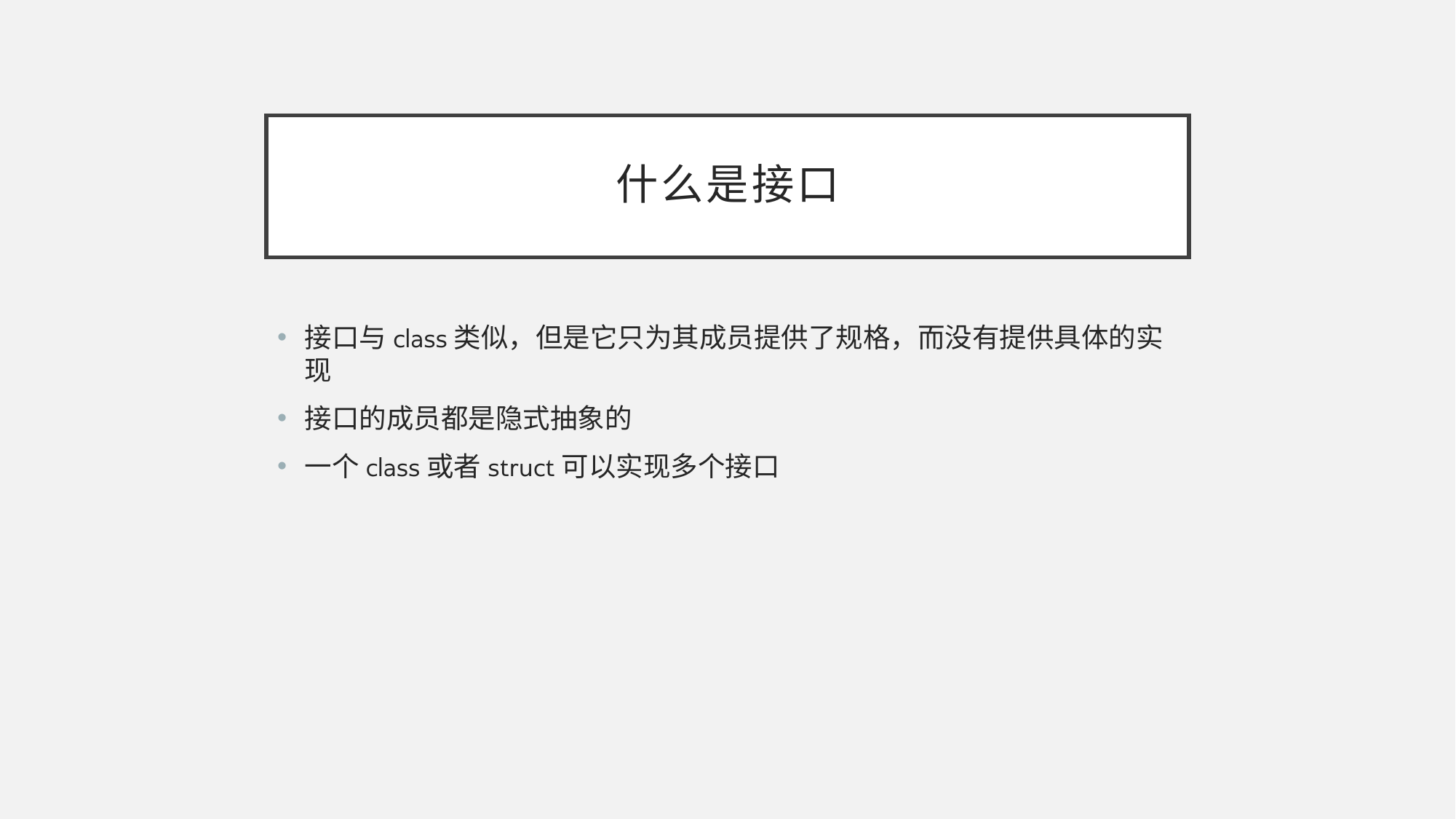

# 什么是接口
接口与class类似，但是它只为其成员提供了规格，而没有提供具体的实现
接口的成员都是隐式抽象的
一个class或者struct可以实现多个接口